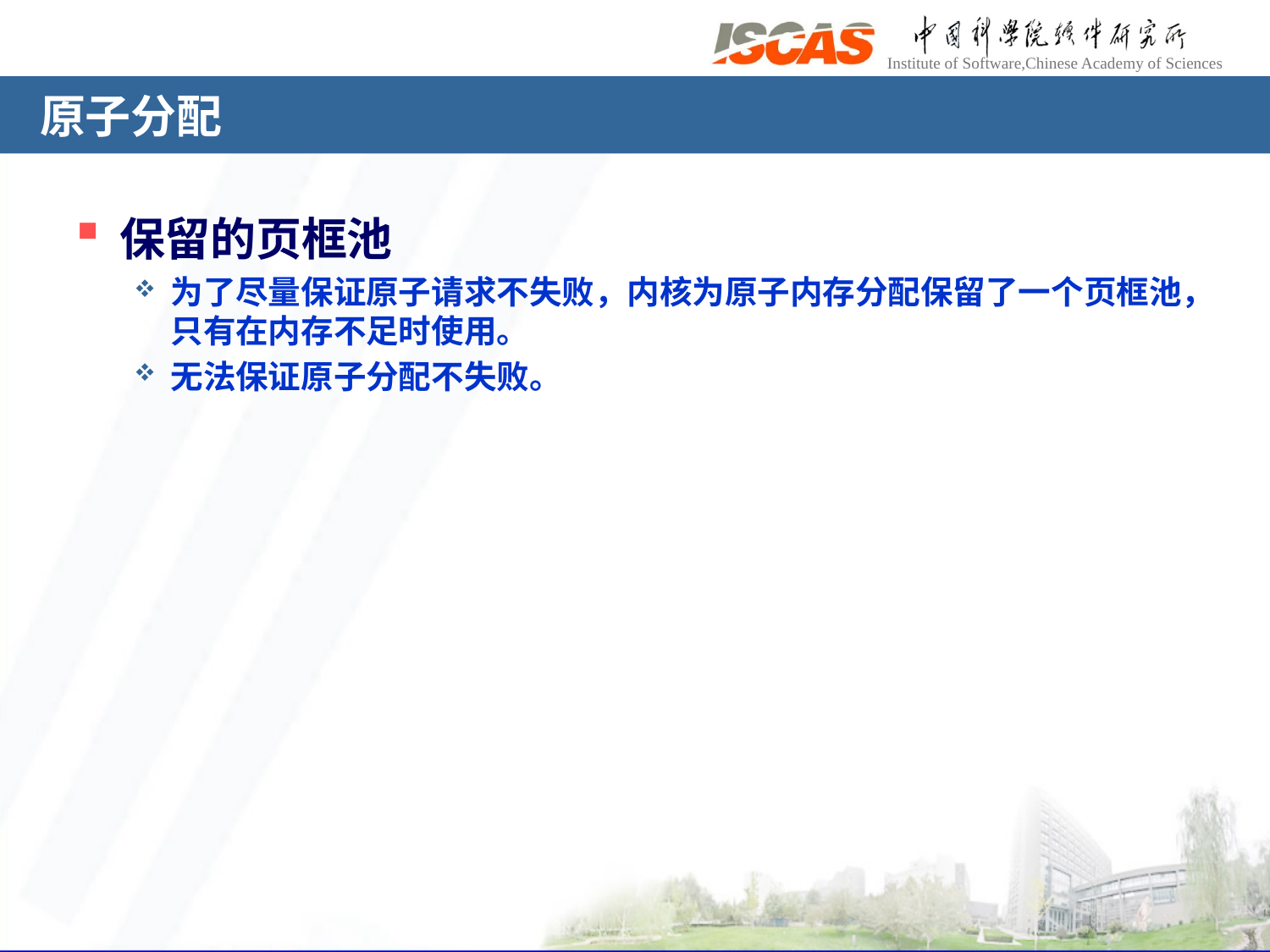

# 原子分配
保留的页框池
为了尽量保证原子请求不失败，内核为原子内存分配保留了一个页框池，只有在内存不足时使用。
无法保证原子分配不失败。